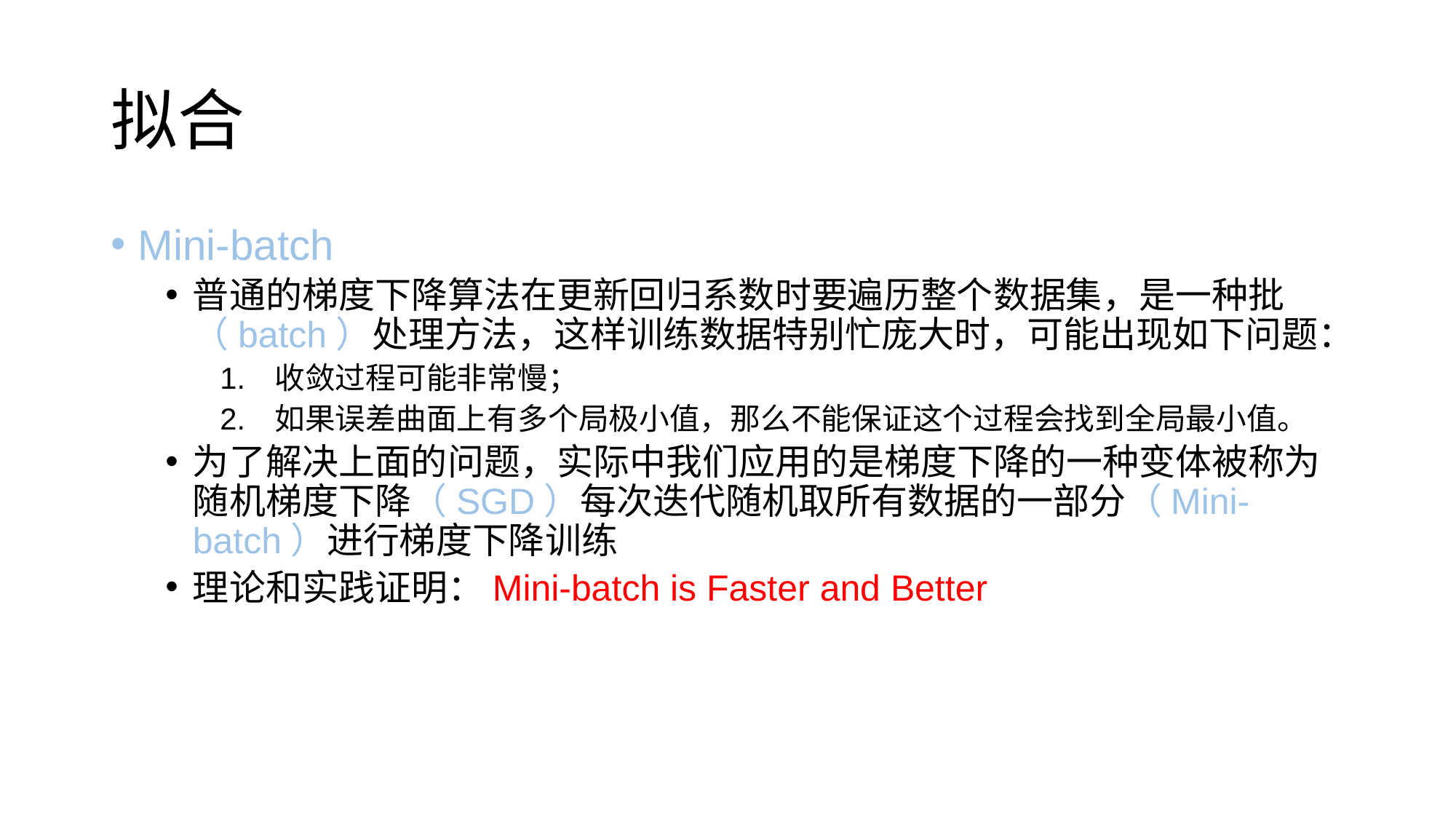

# 拟合
Mini-batch
普通的梯度下降算法在更新回归系数时要遍历整个数据集，是一种批（batch）处理方法，这样训练数据特别忙庞大时，可能出现如下问题：
收敛过程可能非常慢；
如果误差曲面上有多个局极小值，那么不能保证这个过程会找到全局最小值。
为了解决上面的问题，实际中我们应用的是梯度下降的一种变体被称为随机梯度下降（SGD）每次迭代随机取所有数据的一部分（Mini-batch）进行梯度下降训练
理论和实践证明：Mini-batch is Faster and Better